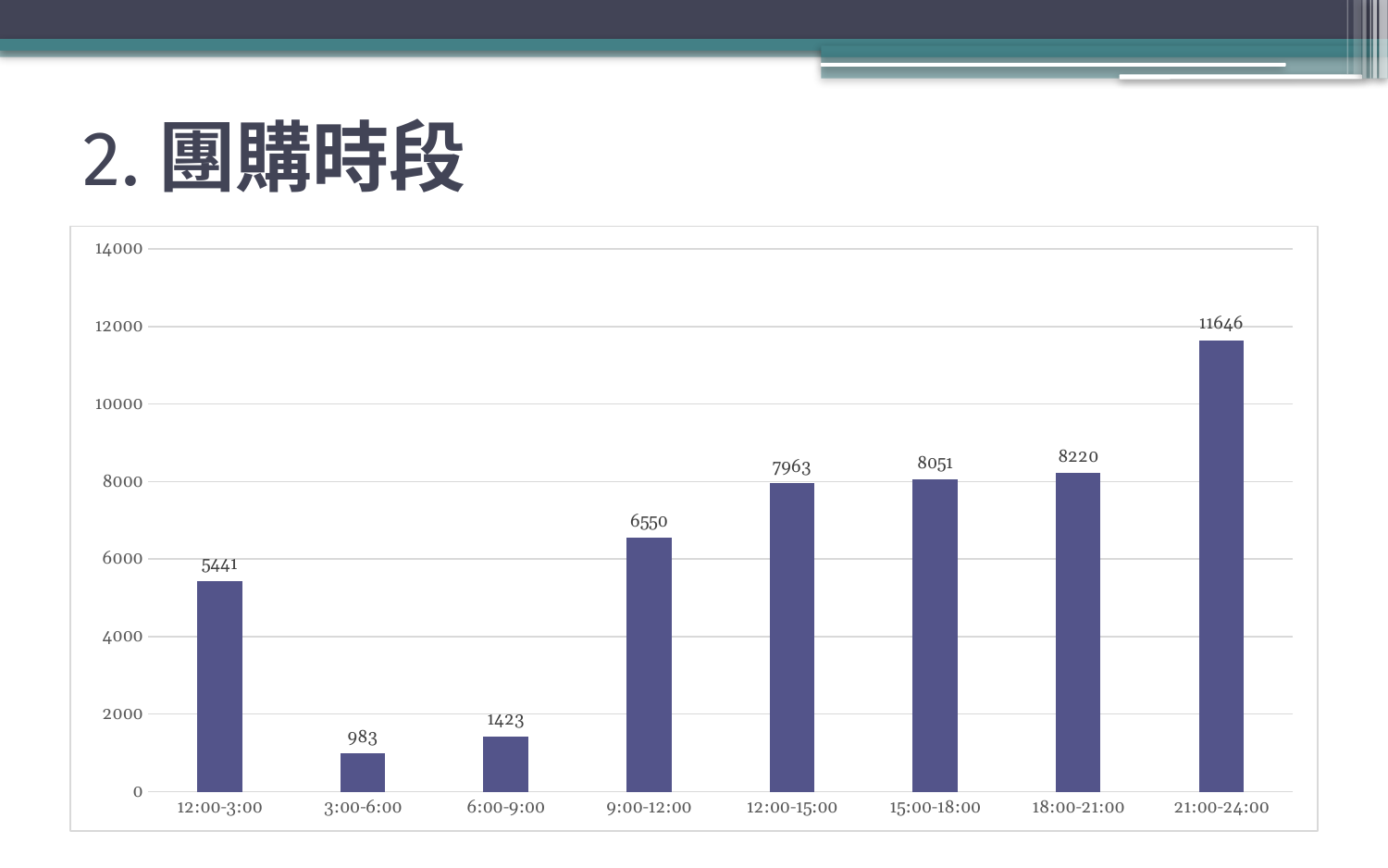

# 2.團購時段

### Chart

| Category |  |
|---|---|
| 12:00-3:00 | 5441.0 |
| 3:00-6:00 | 983.0 |
| 6:00-9:00 | 1423.0 |
| 9:00-12:00 | 6550.0 |
| 12:00-15:00 | 7963.0 |
| 15:00-18:00 | 8051.0 |
| 18:00-21:00 | 8220.0 |
| 21:00-24:00 | 11646.0 |